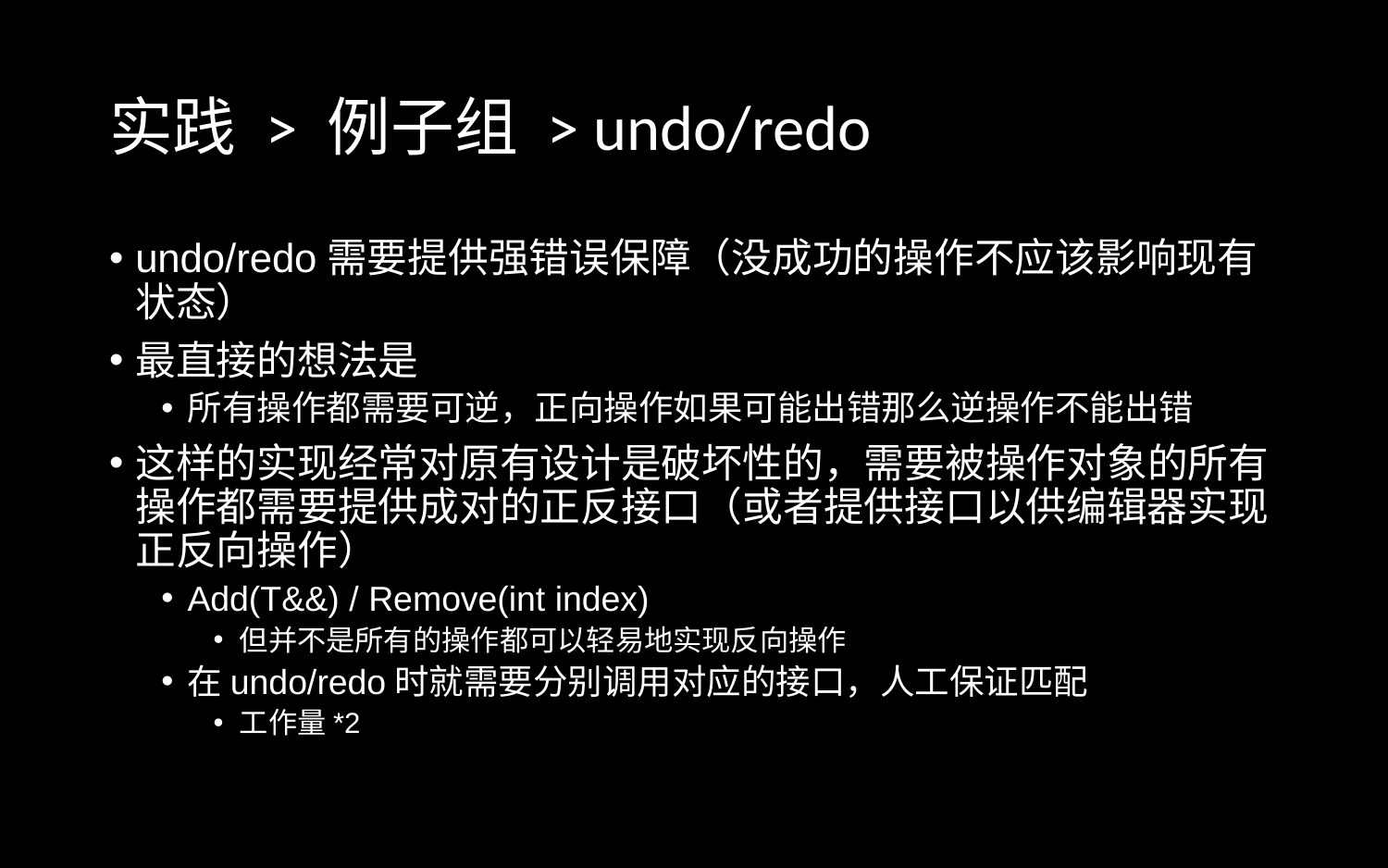

# 实践 > 例子组 > undo/redo
undo/redo需要提供强错误保障（没成功的操作不应该影响现有状态）
最直接的想法是
所有操作都需要可逆，正向操作如果可能出错那么逆操作不能出错
这样的实现经常对原有设计是破坏性的，需要被操作对象的所有操作都需要提供成对的正反接口（或者提供接口以供编辑器实现正反向操作）
Add(T&&) / Remove(int index)
但并不是所有的操作都可以轻易地实现反向操作
在undo/redo时就需要分别调用对应的接口，人工保证匹配
工作量*2